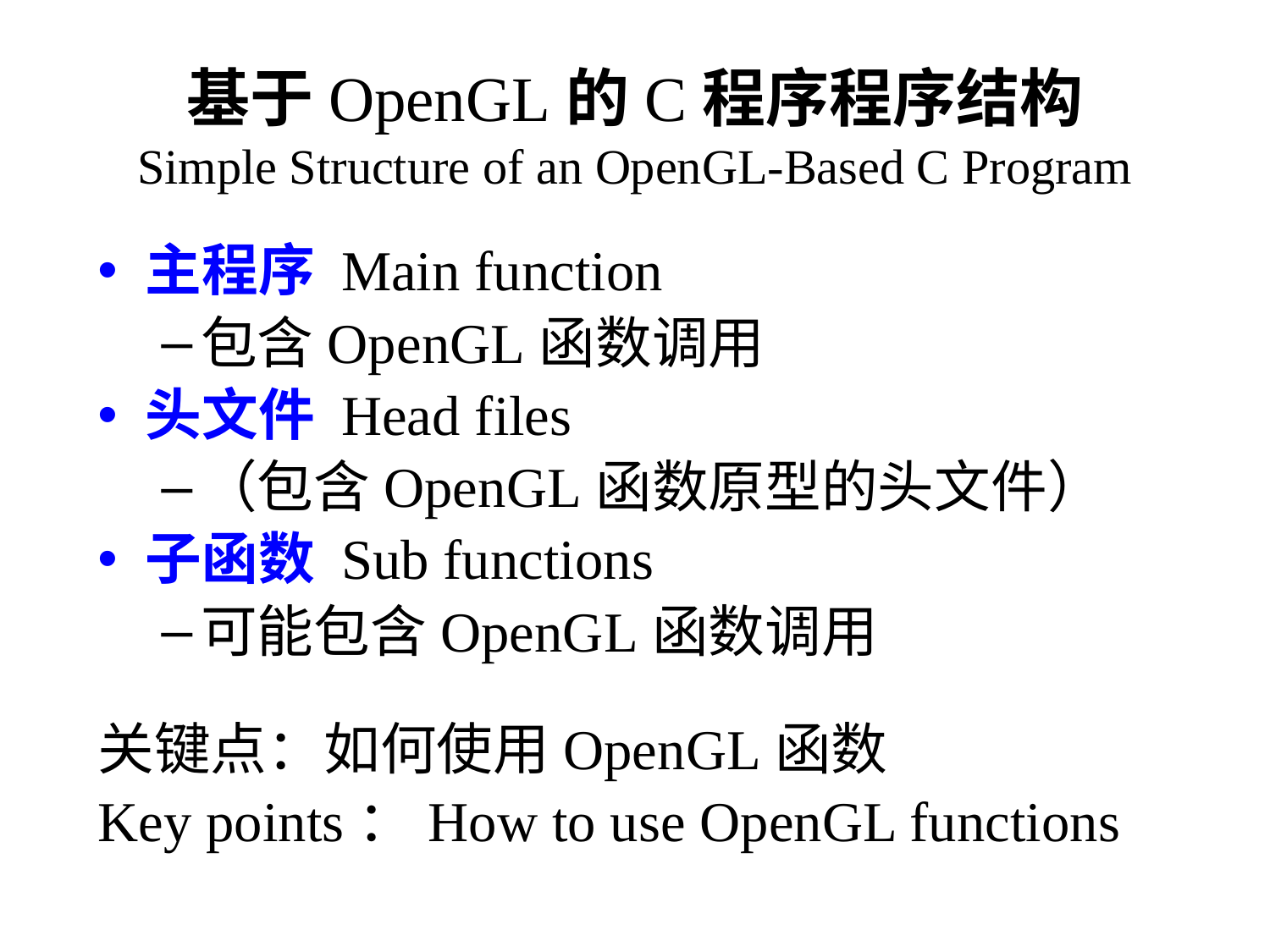

# 基于OpenGL的C程序程序结构 Simple Structure of an OpenGL-Based C Program
主程序 Main function
包含OpenGL函数调用
头文件 Head files
（包含OpenGL函数原型的头文件）
子函数 Sub functions
可能包含OpenGL函数调用

关键点：如何使用OpenGL函数
Key points：How to use OpenGL functions